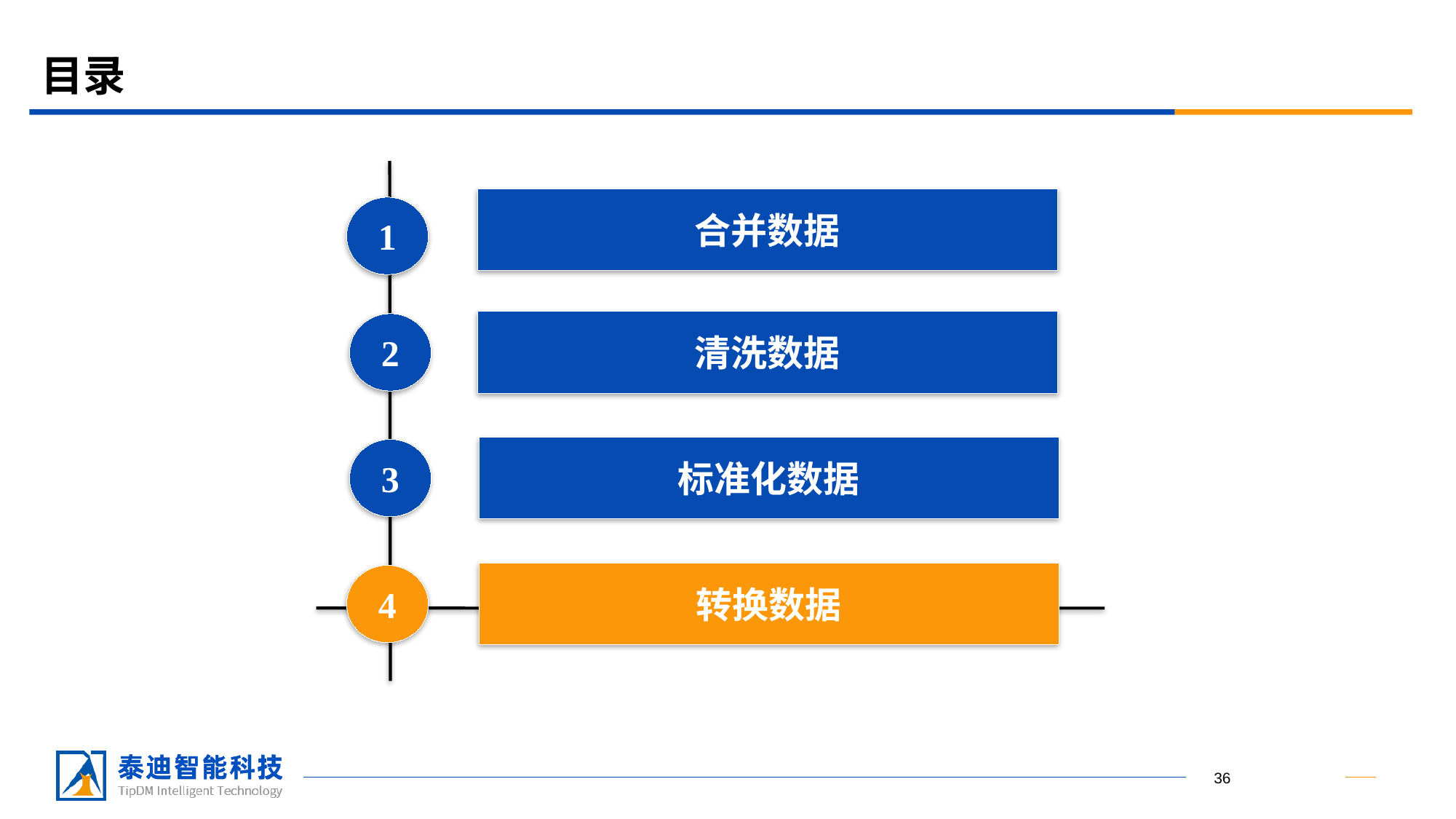

# 目录
合并数据
1
清洗数据
2
标准化数据
3
转换数据
4